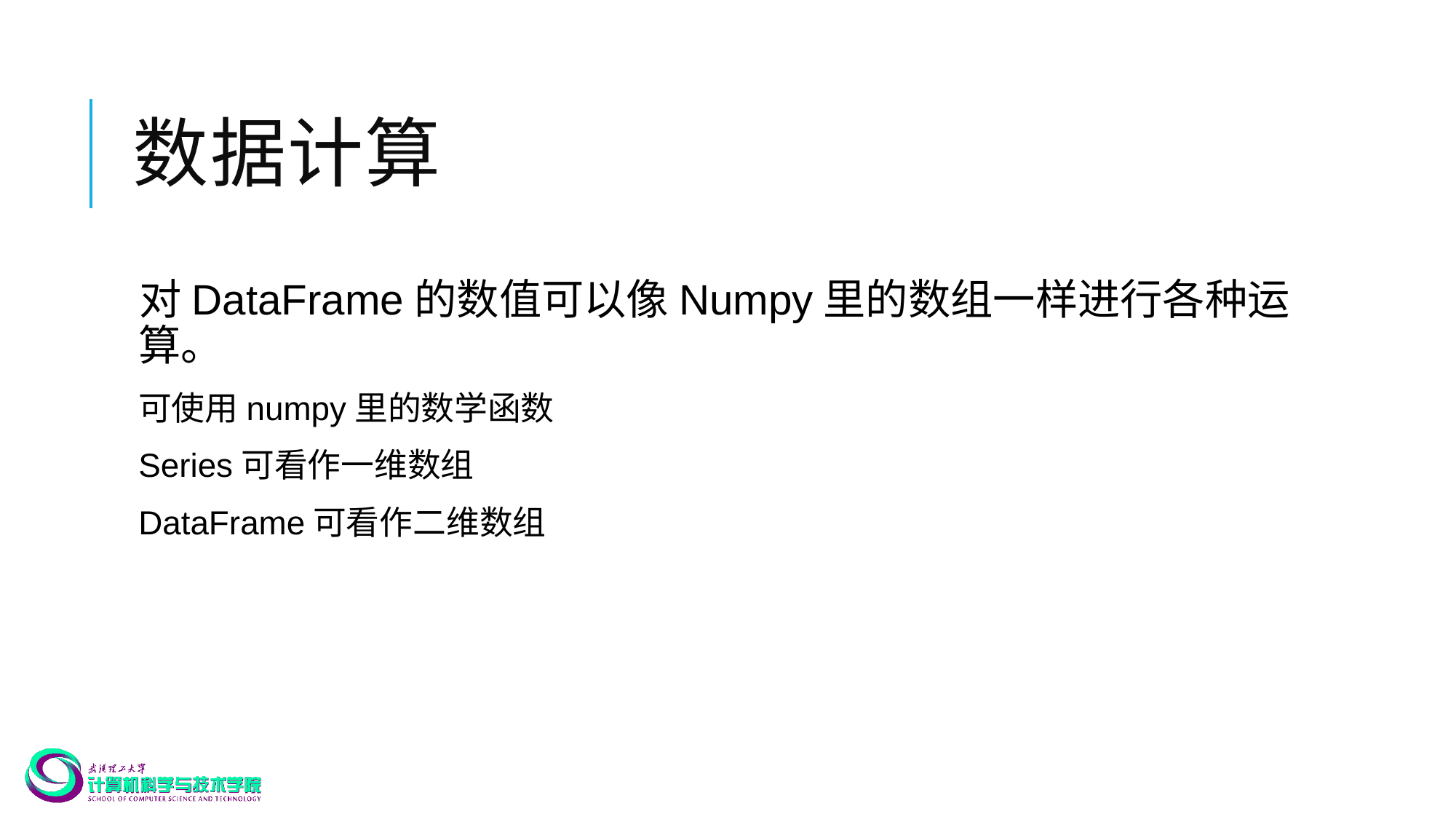

# 数据计算
对DataFrame的数值可以像Numpy里的数组一样进行各种运算。
可使用numpy里的数学函数
Series可看作一维数组
DataFrame可看作二维数组